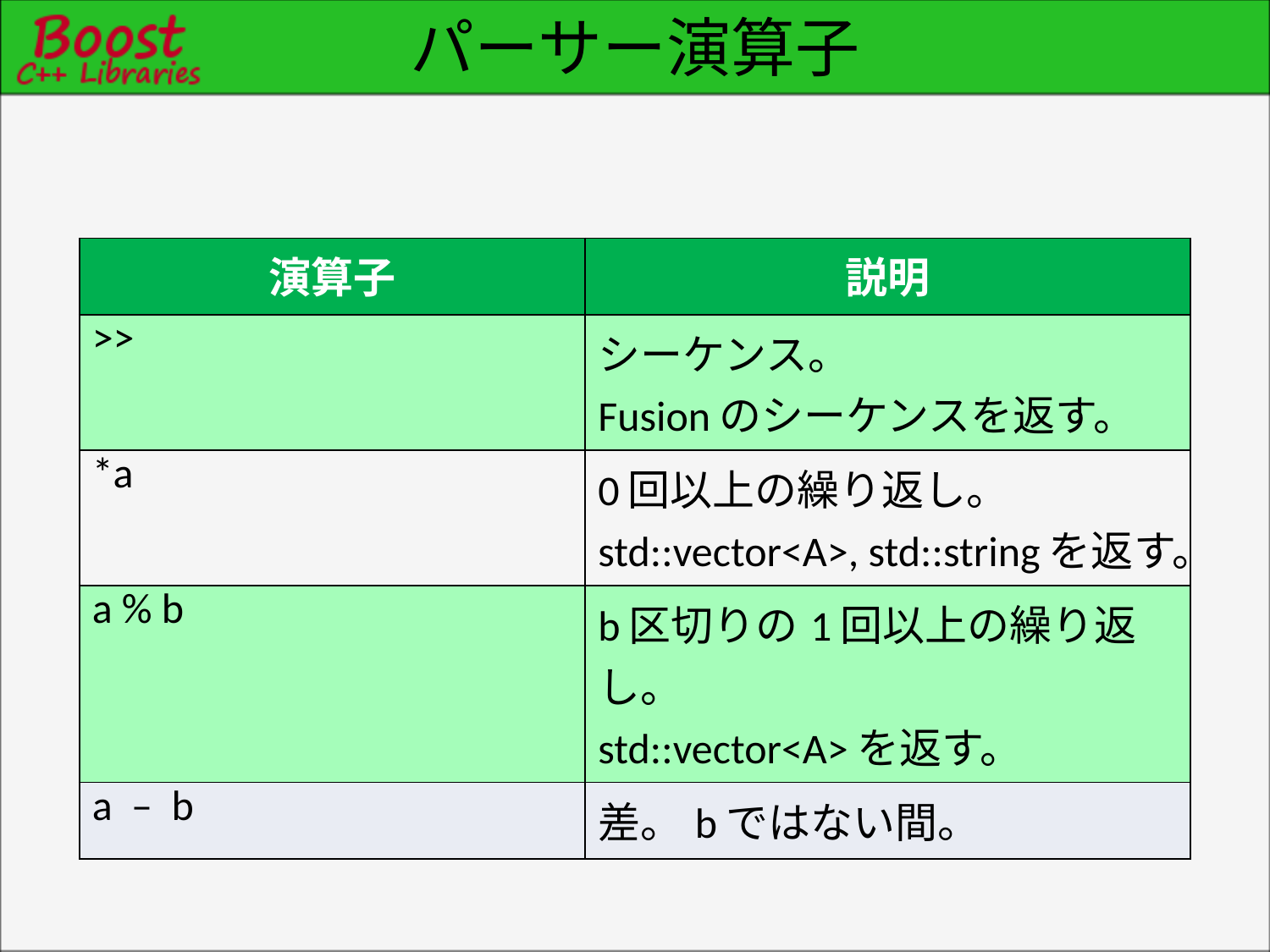

# パーサー演算子
| 演算子 | 説明 |
| --- | --- |
| >> | シーケンス。 Fusionのシーケンスを返す。 |
| \*a | 0回以上の繰り返し。 std::vector<A>, std::stringを返す。 |
| a % b | b区切りの1回以上の繰り返し。 std::vector<A>を返す。 |
| a – b | 差。bではない間。 |